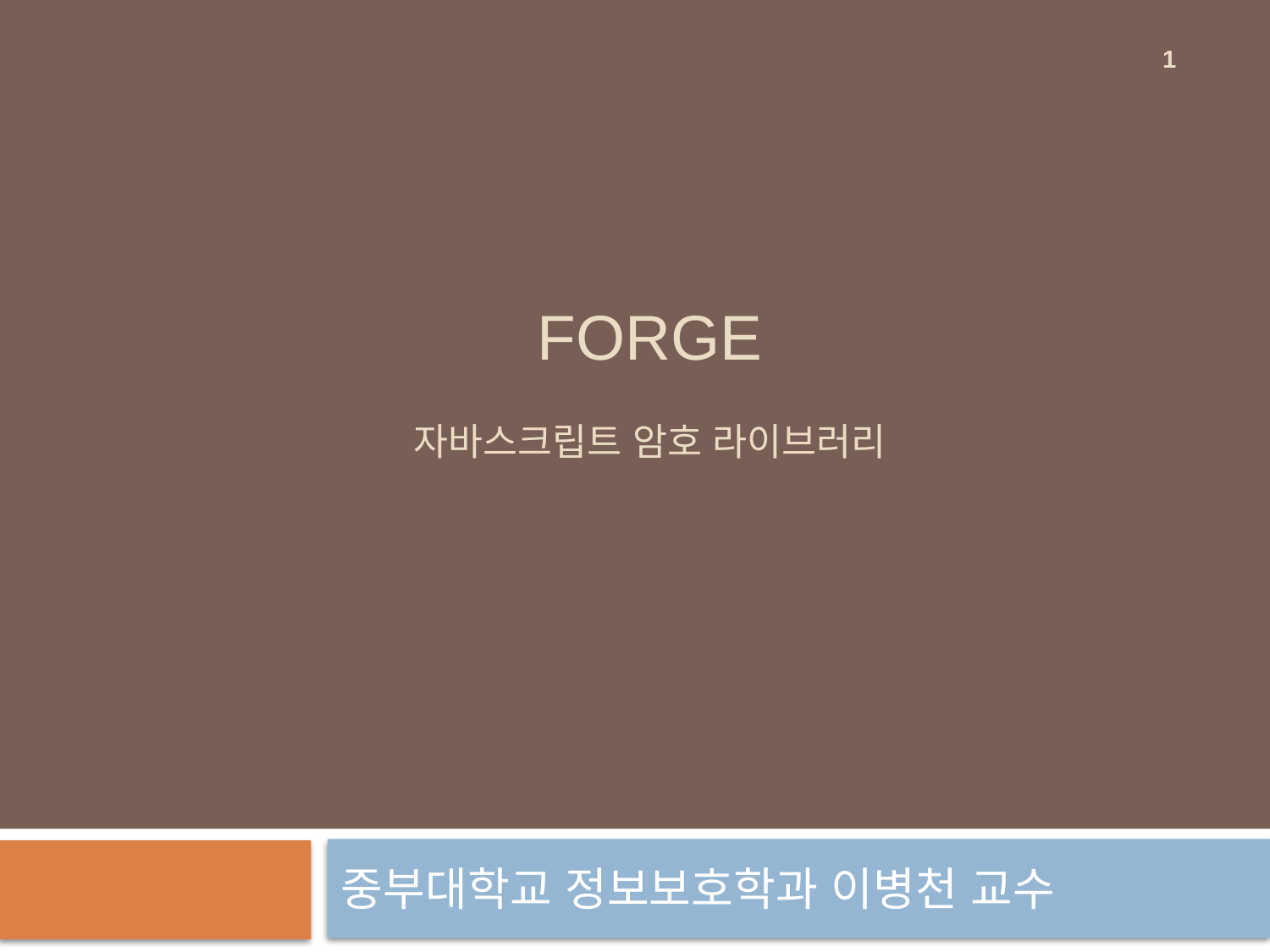

1
forge

자바스크립트 암호 라이브러리
중부대학교 정보보호학과 이병천 교수